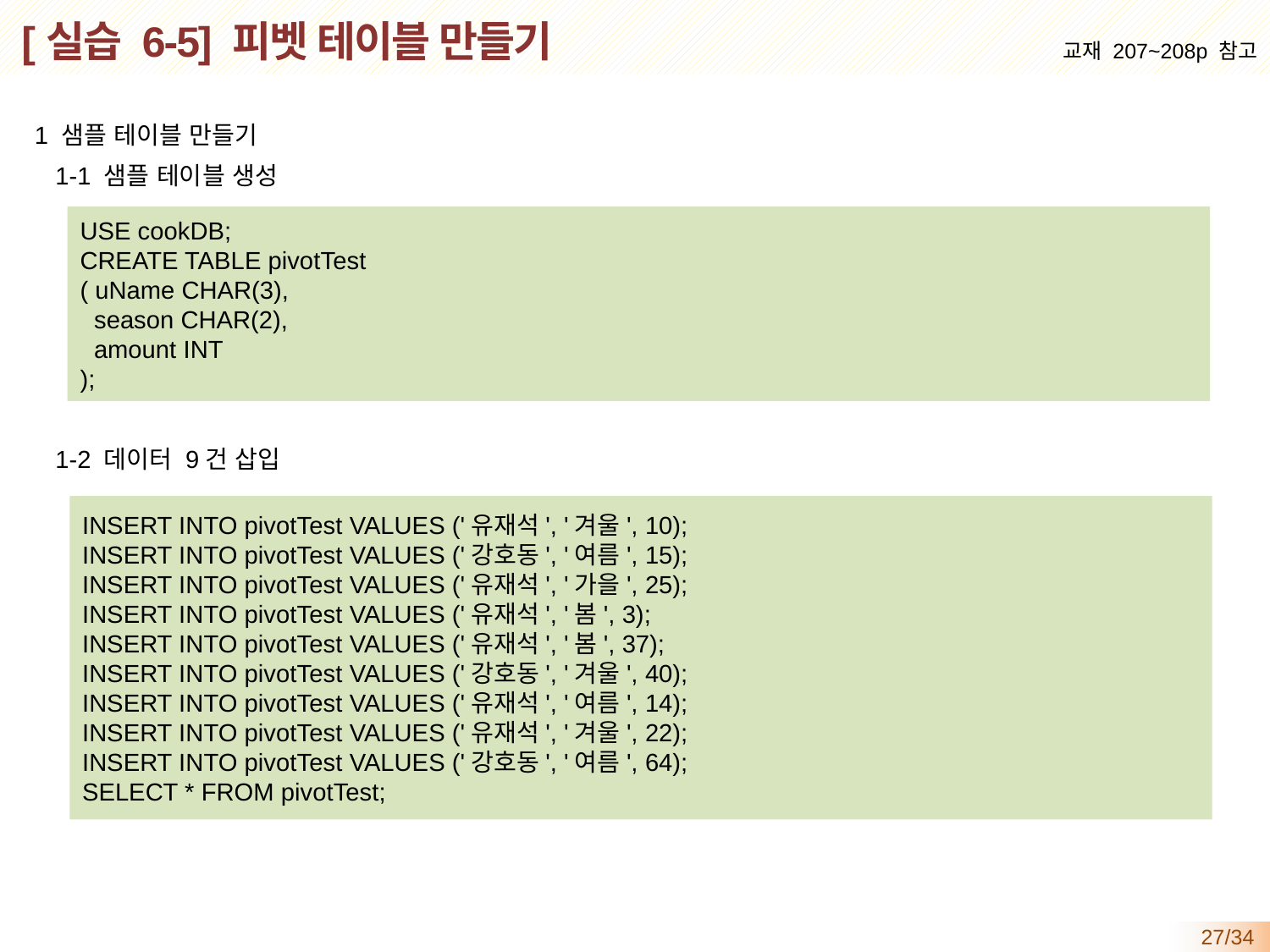

# [실습 6-5] 피벳 테이블 만들기
교재 207~208p 참고
1 샘플 테이블 만들기
   1-1 샘플 테이블 생성

   1-2 데이터 9건 삽입

USE cookDB;
CREATE TABLE pivotTest
( uName CHAR(3),
  season CHAR(2),
  amount INT
);
INSERT INTO pivotTest VALUES ('유재석', '겨울', 10);
INSERT INTO pivotTest VALUES ('강호동', '여름', 15);
INSERT INTO pivotTest VALUES ('유재석', '가을', 25);
INSERT INTO pivotTest VALUES ('유재석', '봄', 3);
INSERT INTO pivotTest VALUES ('유재석', '봄', 37);
INSERT INTO pivotTest VALUES ('강호동', '겨울', 40);
INSERT INTO pivotTest VALUES ('유재석', '여름', 14);
INSERT INTO pivotTest VALUES ('유재석', '겨울', 22);
INSERT INTO pivotTest VALUES ('강호동', '여름', 64);
SELECT * FROM pivotTest;